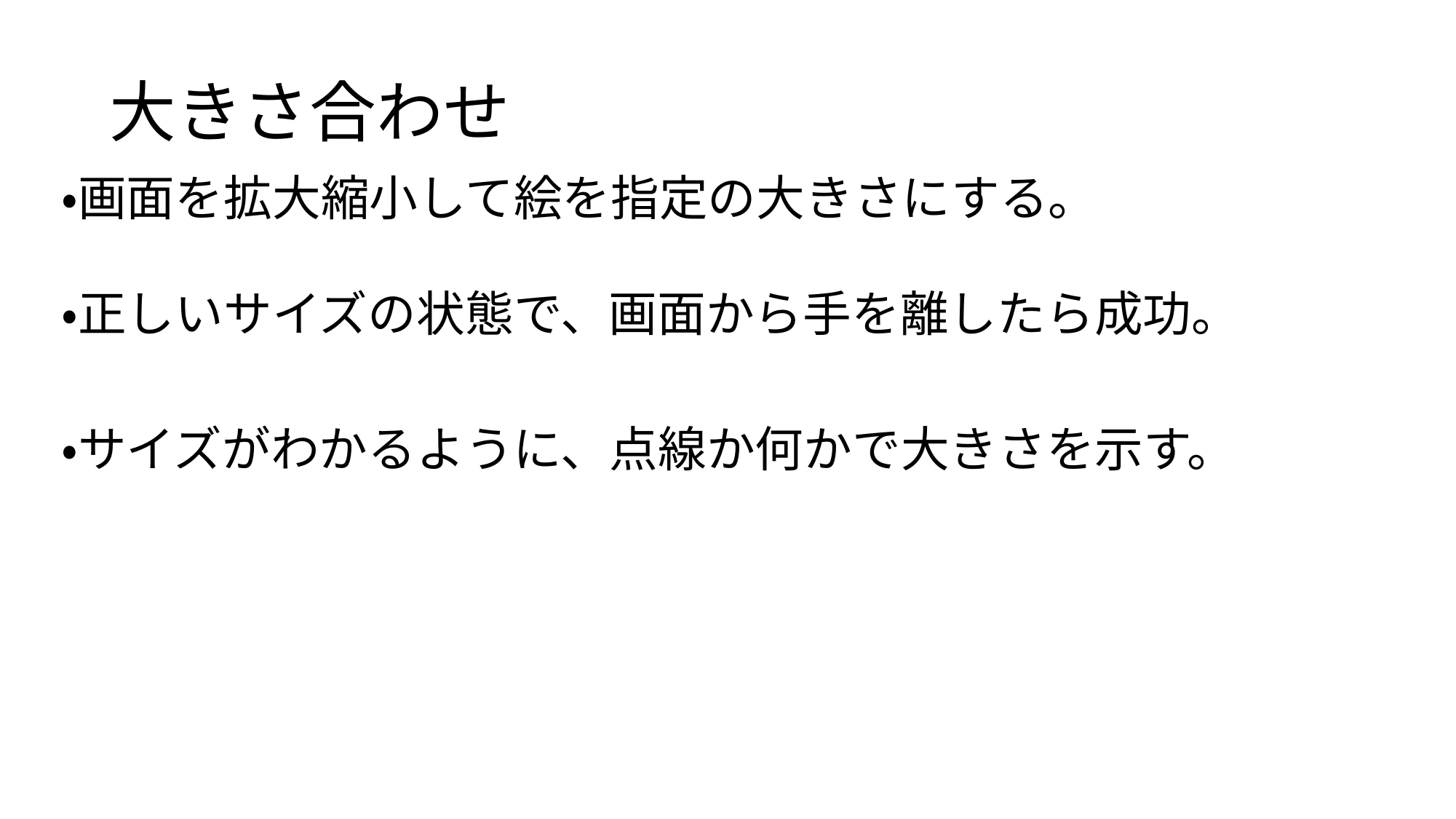

# 大きさ合わせ
・画面を拡大縮小して絵を指定の大きさにする。

・正しいサイズの状態で、画面から手を離したら成功。

・サイズがわかるように、点線か何かで大きさを示す。